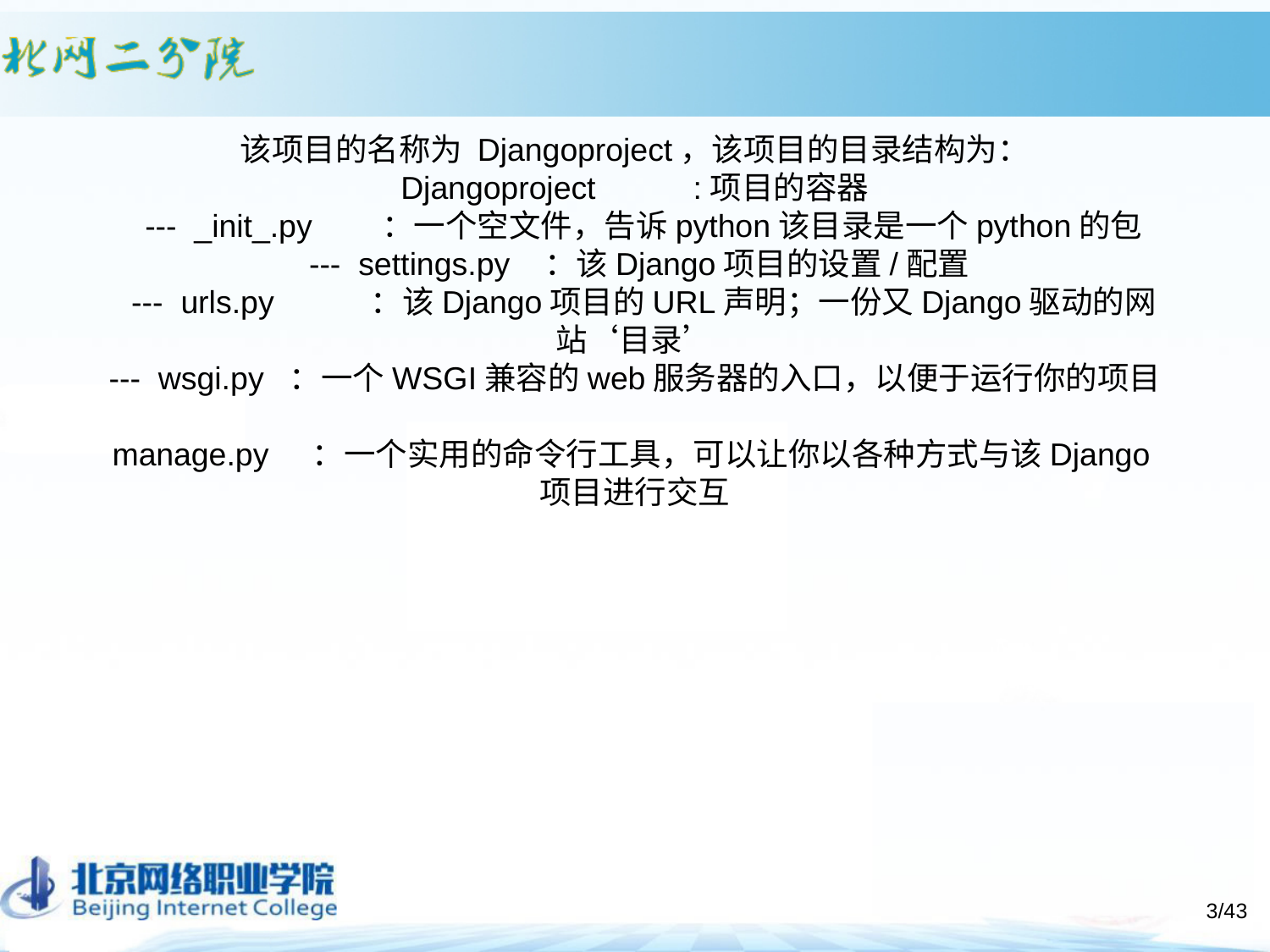

#
该项目的名称为 Djangoproject，该项目的目录结构为：
Djangoproject           :项目的容器
  ---  _init_.py       ：一个空文件，告诉python该目录是一个python的包
 ---  settings.py   ：该Django项目的设置/配置
  ---  urls.py          ：该Django项目的URL声明；一份又Django驱动的网站‘目录’
---  wsgi.py  ：一个WSGI兼容的web服务器的入口，以便于运行你的项目

manage.py    ：一个实用的命令行工具，可以让你以各种方式与该Django项目进行交互

3/43